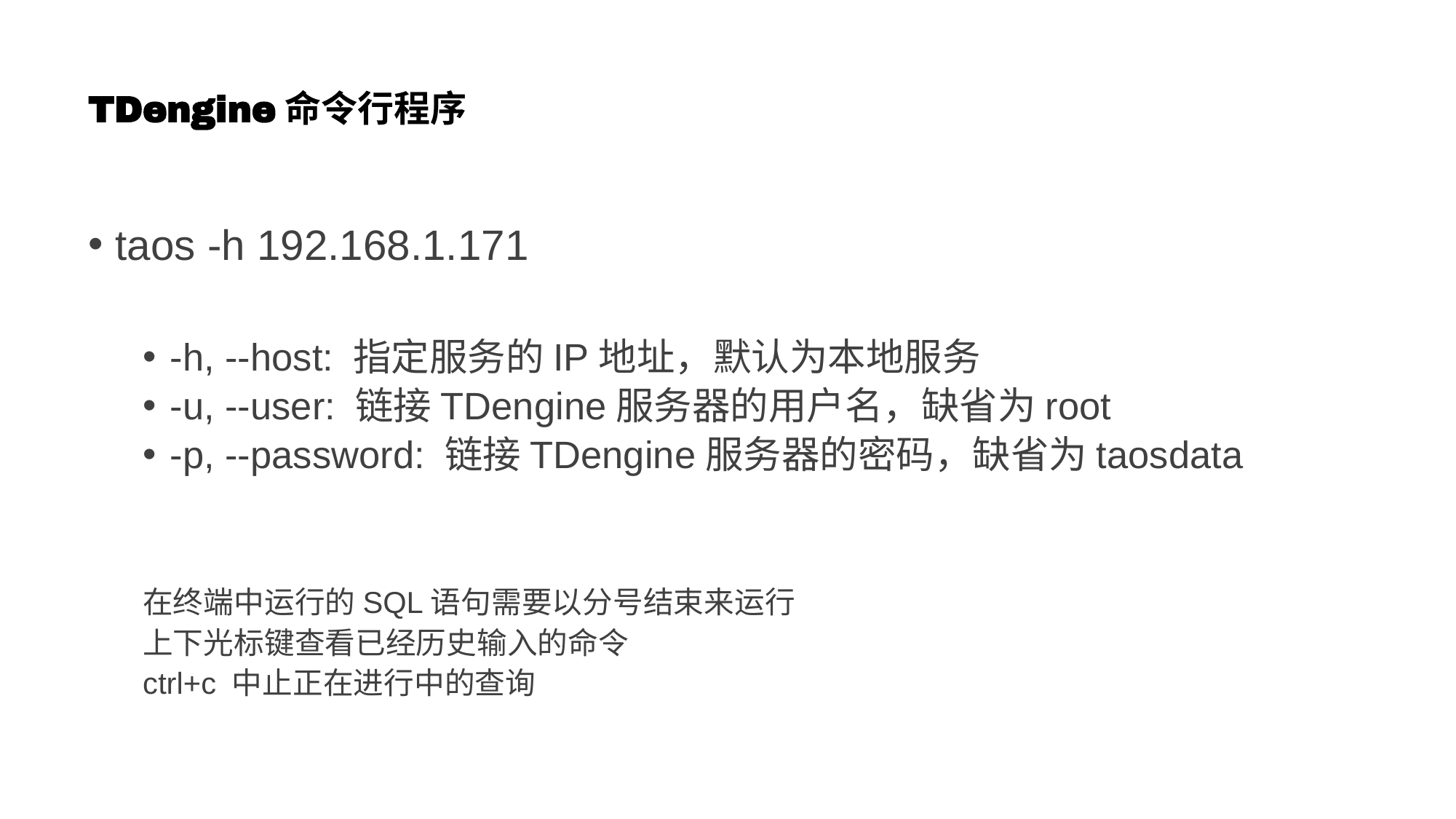

# TDengine命令行程序
taos -h 192.168.1.171

-h, --host: 指定服务的IP地址，默认为本地服务
-u, --user: 链接TDengine服务器的用户名，缺省为root
-p, --password: 链接TDengine服务器的密码，缺省为taosdata

在终端中运行的SQL语句需要以分号结束来运行
上下光标键查看已经历史输入的命令
ctrl+c 中止正在进行中的查询